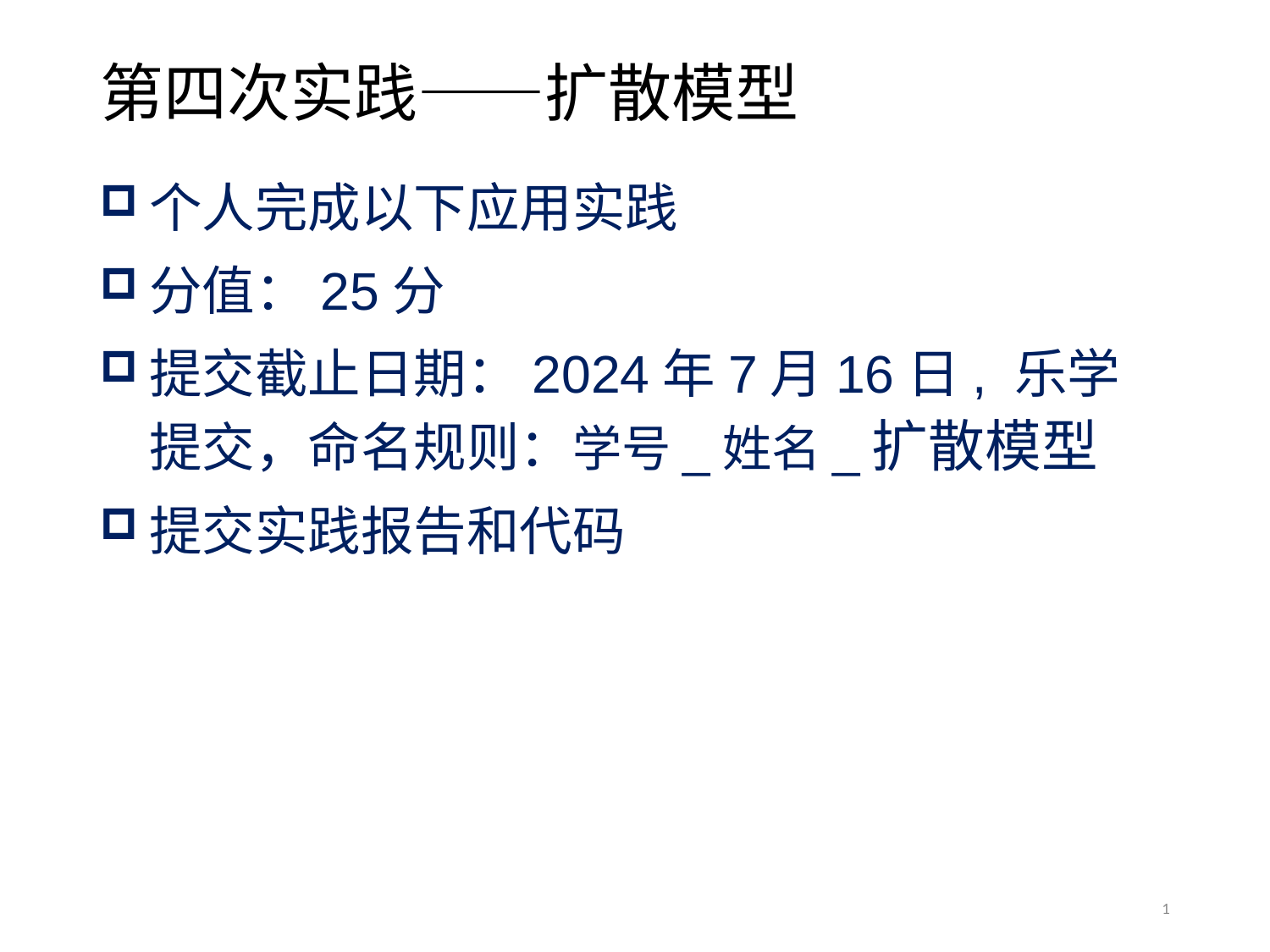

# 第四次实践——扩散模型
个人完成以下应用实践
分值：25分
提交截止日期：2024年7月16日, 乐学提交，命名规则：学号_姓名_扩散模型
提交实践报告和代码
1